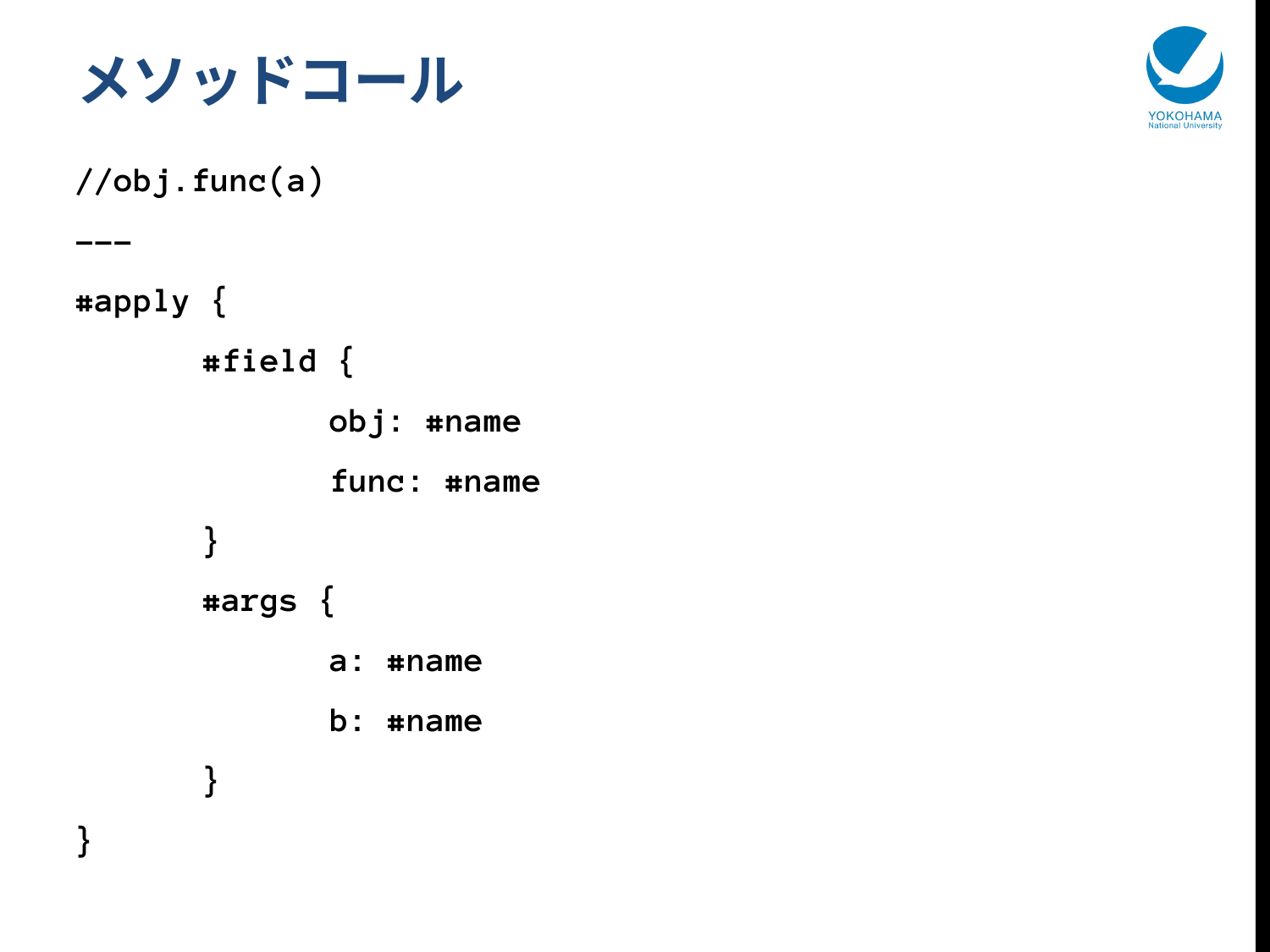

# メソッドコール
//obj.func(a)
---
#apply {
	#field {
		obj: #name
		func: #name
	}
	#args {
		a: #name
		b: #name
	}
}